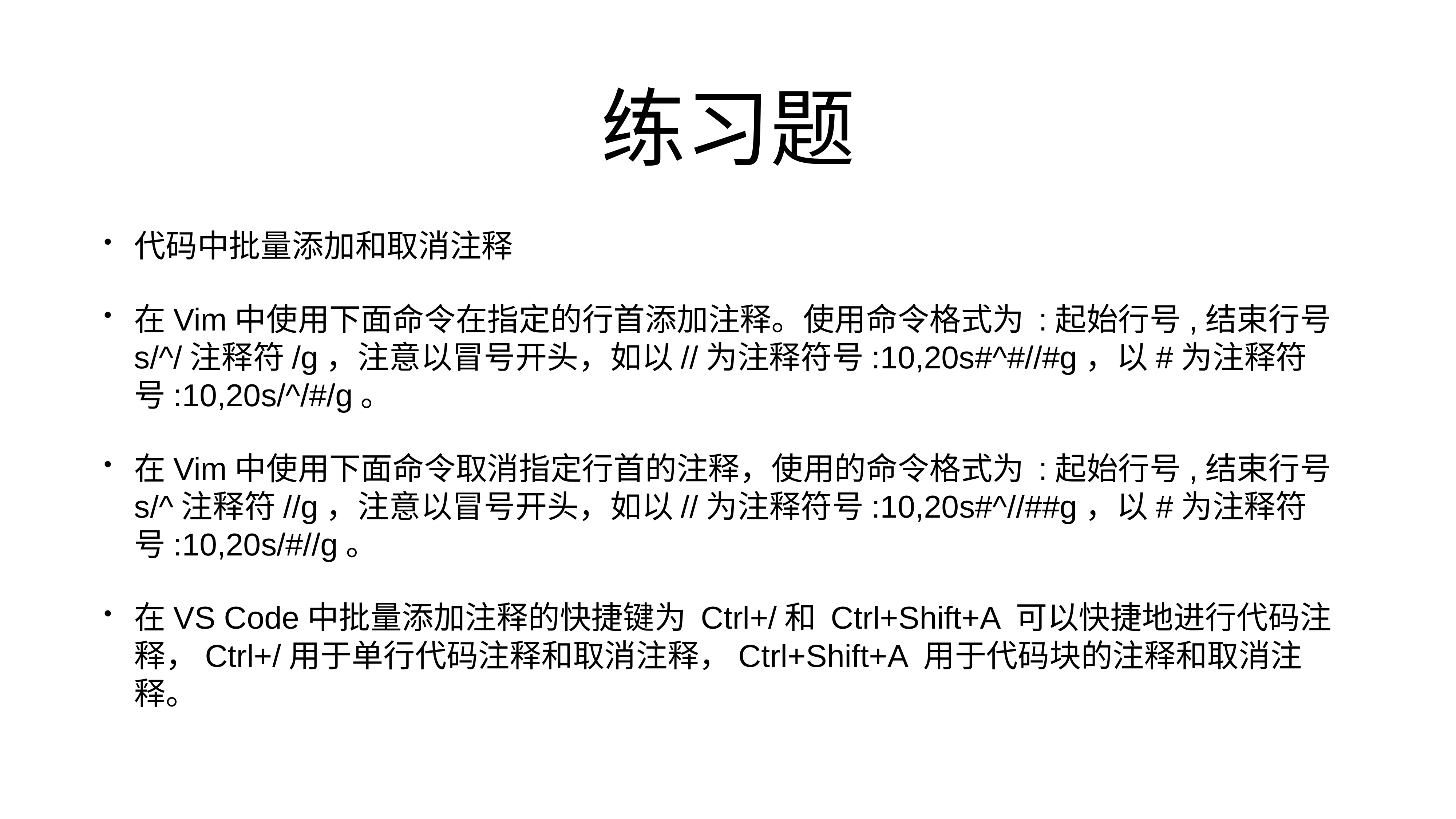

# 练习题
代码中批量添加和取消注释
在Vim中使用下面命令在指定的行首添加注释。使用命令格式为 :起始行号,结束行号 s/^/注释符/g，注意以冒号开头，如以//为注释符号:10,20s#^#//#g，以#为注释符号:10,20s/^/#/g。
在Vim中使用下面命令取消指定行首的注释，使用的命令格式为 :起始行号,结束行号 s/^注释符//g，注意以冒号开头，如以//为注释符号:10,20s#^//##g，以#为注释符号:10,20s/#//g。
在VS Code中批量添加注释的快捷键为 Ctrl+/和 Ctrl+Shift+A 可以快捷地进行代码注释，Ctrl+/用于单行代码注释和取消注释，Ctrl+Shift+A 用于代码块的注释和取消注释。